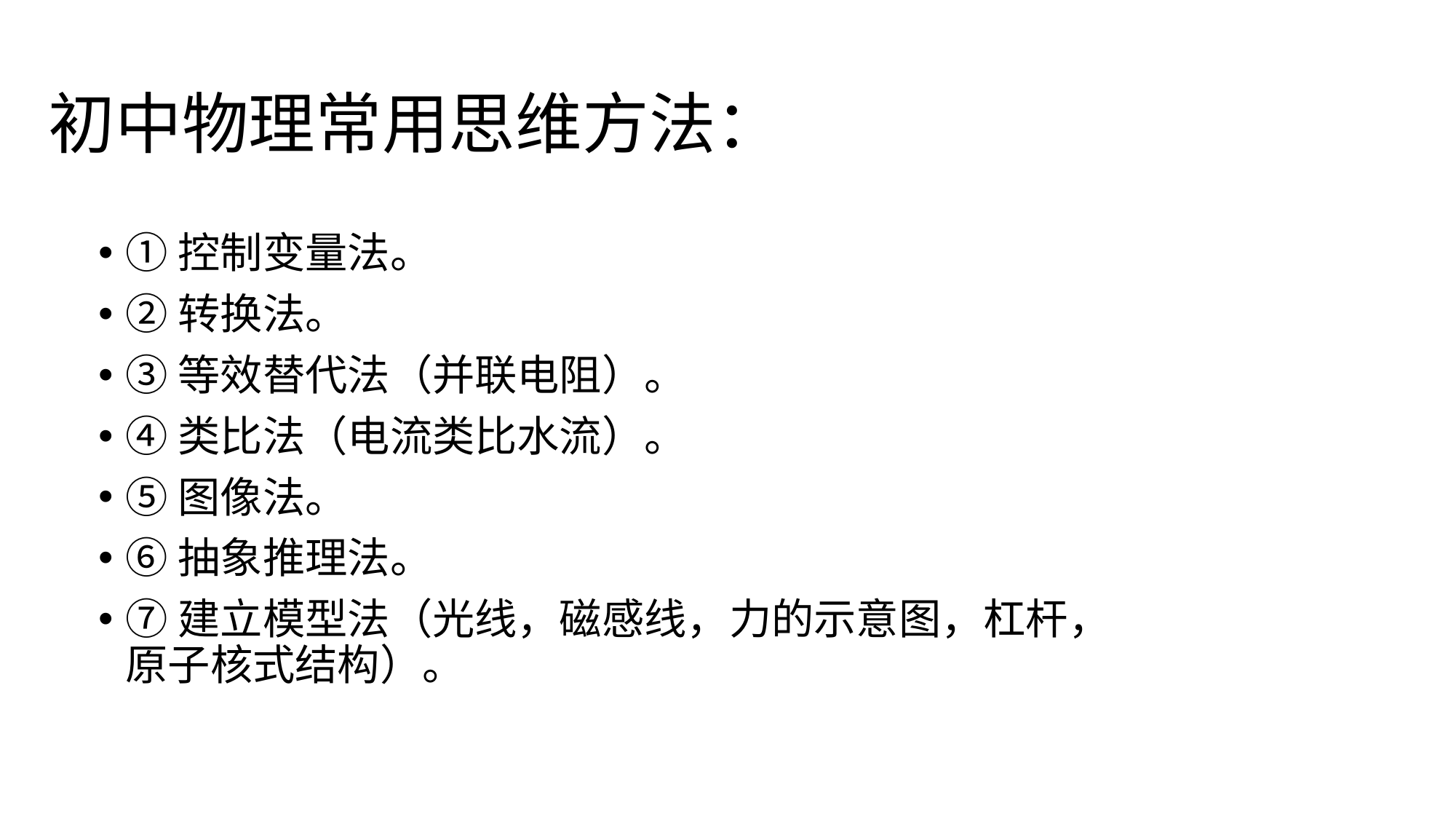

# 初中物理常用思维方法：

①控制变量法。
②转换法。
③等效替代法（并联电阻）。
④类比法（电流类比水流）。
⑤图像法。
⑥抽象推理法。
⑦建立模型法（光线，磁感线，力的示意图，杠杆，原子核式结构）。